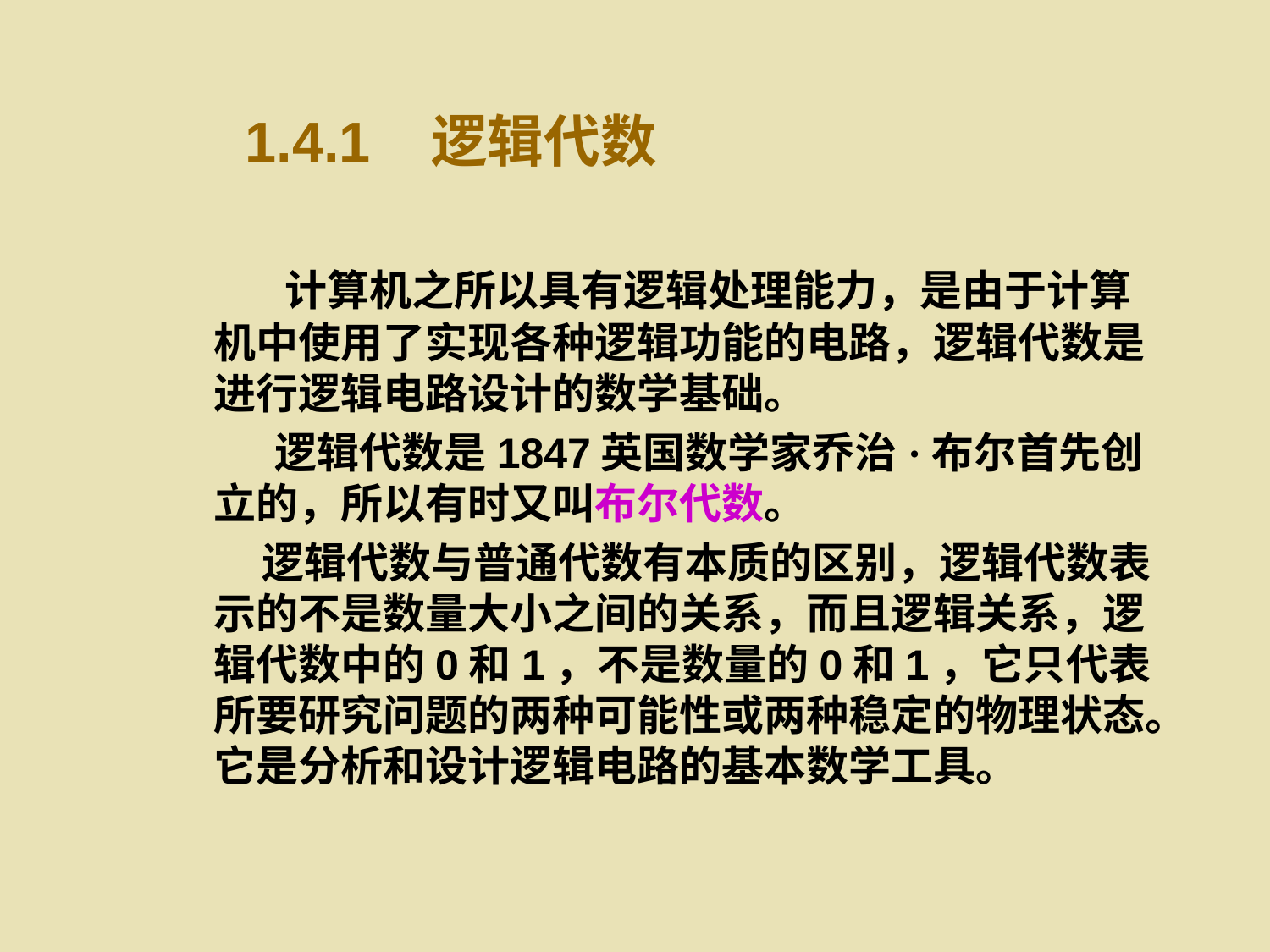

1.4.1   逻辑代数

　  计算机之所以具有逻辑处理能力，是由于计算机中使用了实现各种逻辑功能的电路，逻辑代数是进行逻辑电路设计的数学基础。
　  逻辑代数是1847英国数学家乔治·布尔首先创立的，所以有时又叫布尔代数。
    逻辑代数与普通代数有本质的区别，逻辑代数表示的不是数量大小之间的关系，而且逻辑关系，逻辑代数中的0和1，不是数量的0和1，它只代表所要研究问题的两种可能性或两种稳定的物理状态。它是分析和设计逻辑电路的基本数学工具。